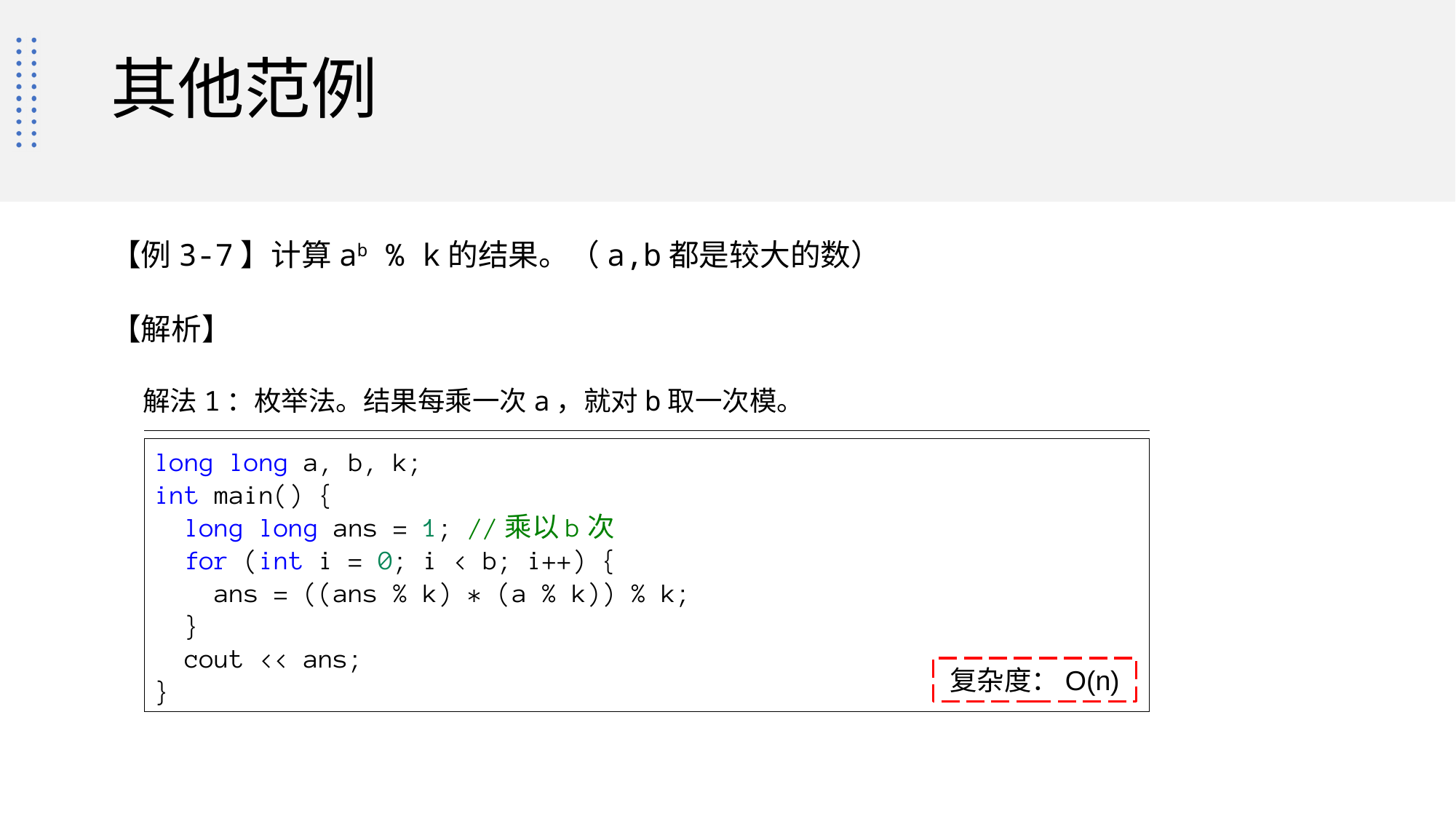

# 其他范例
【例3-7】计算ab % k的结果。（a,b都是较大的数）
【解析】
解法1：枚举法。结果每乘一次a，就对b取一次模。
long long a, b, k;
int main() {
  long long ans = 1; //乘以b次
  for (int i = 0; i < b; i++) {
    ans = ((ans % k) * (a % k)) % k;
  }
  cout << ans;
}
复杂度：O(n)